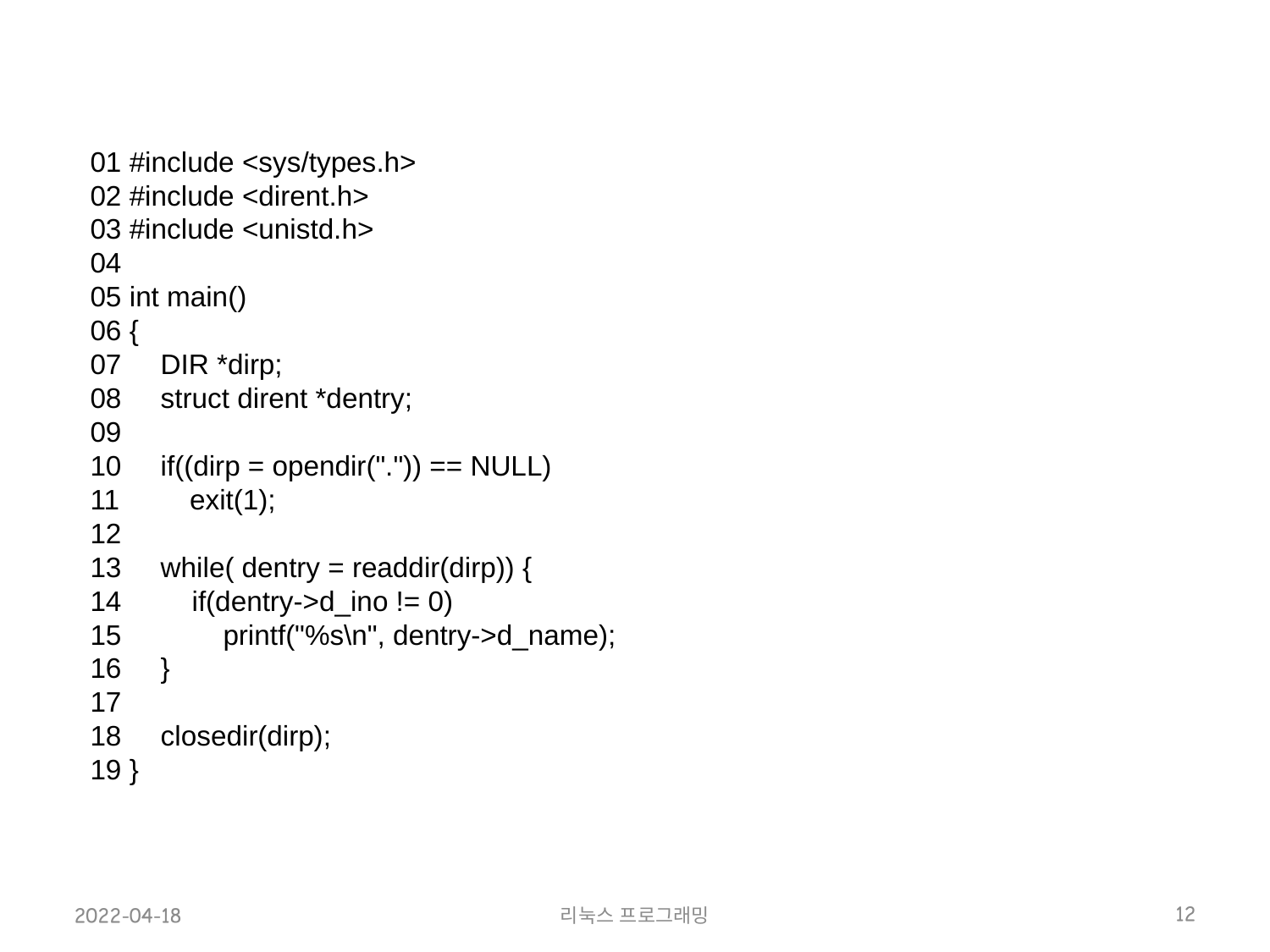

01 #include <sys/types.h>
02 #include <dirent.h>
03 #include <unistd.h>
04
05 int main()
06 {
07     DIR *dirp;
08     struct dirent *dentry;
09
10     if((dirp = opendir(".")) == NULL)
11         exit(1);
12
13     while( dentry = readdir(dirp)) {
14         if(dentry->d_ino != 0)
15             printf("%s\n", dentry->d_name);
16     }
17
18     closedir(dirp);
19 }
2022-04-18
리눅스 프로그래밍
12